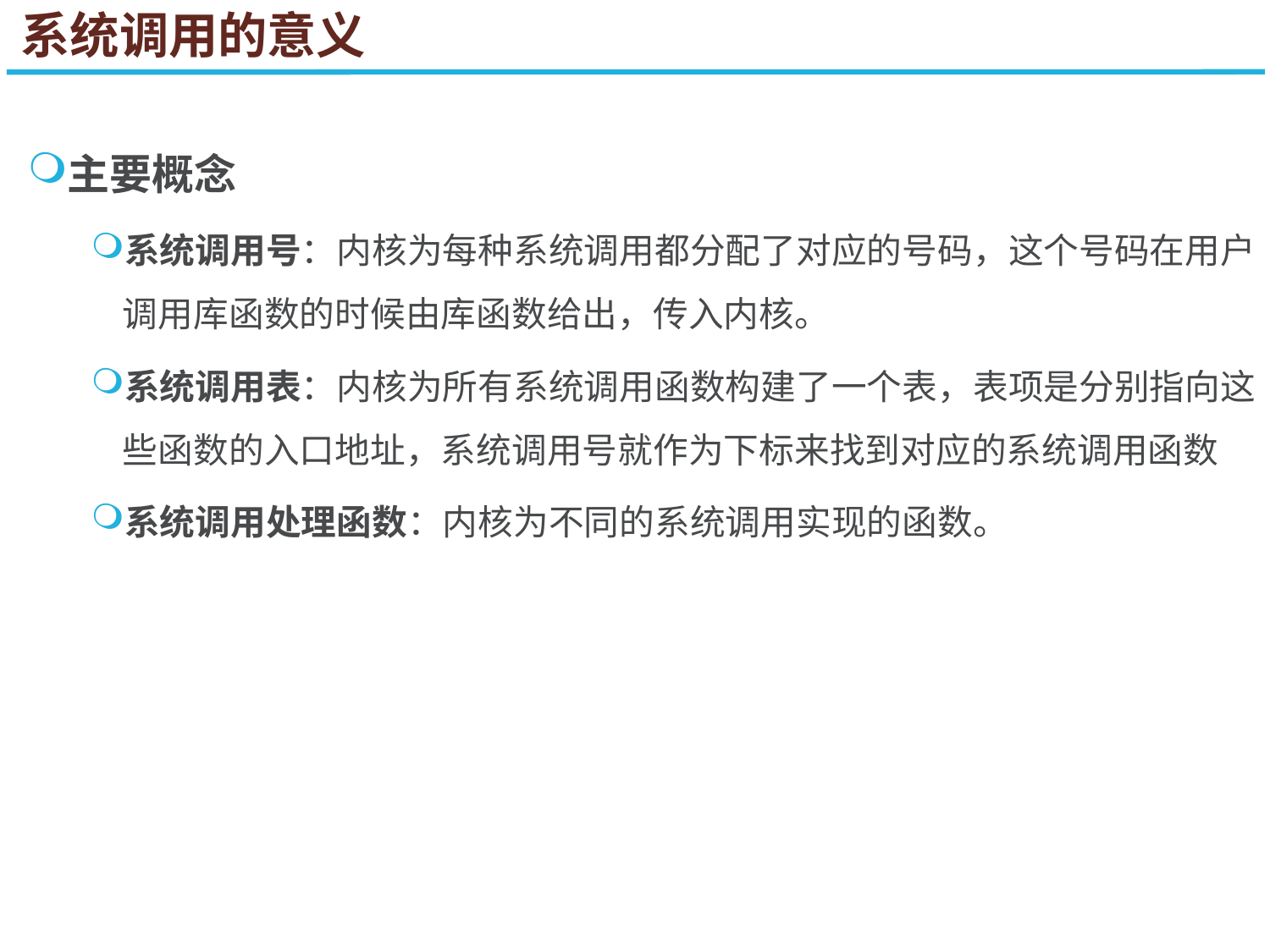

系统调用的意义
主要概念
系统调用号：内核为每种系统调用都分配了对应的号码，这个号码在用户调用库函数的时候由库函数给出，传入内核。
系统调用表：内核为所有系统调用函数构建了一个表，表项是分别指向这些函数的入口地址，系统调用号就作为下标来找到对应的系统调用函数
系统调用处理函数：内核为不同的系统调用实现的函数。